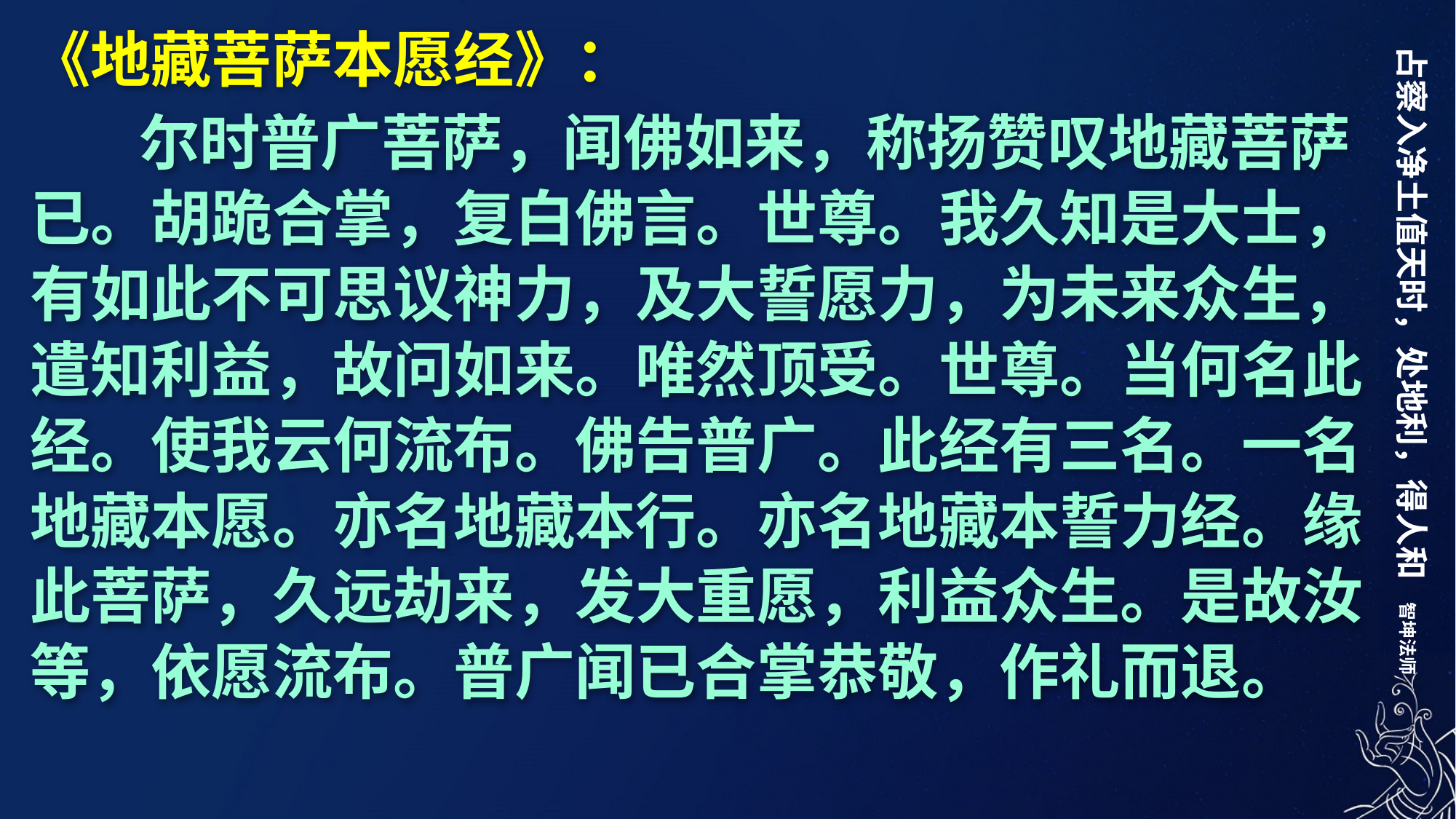

《地藏菩萨本愿经》：
	尔时普广菩萨，闻佛如来，称扬赞叹地藏菩萨已。胡跪合掌，复白佛言。世尊。我久知是大士，有如此不可思议神力，及大誓愿力，为未来众生，遣知利益，故问如来。唯然顶受。世尊。当何名此经。使我云何流布。佛告普广。此经有三名。一名地藏本愿。亦名地藏本行。亦名地藏本誓力经。缘此菩萨，久远劫来，发大重愿，利益众生。是故汝等，依愿流布。普广闻已合掌恭敬，作礼而退。